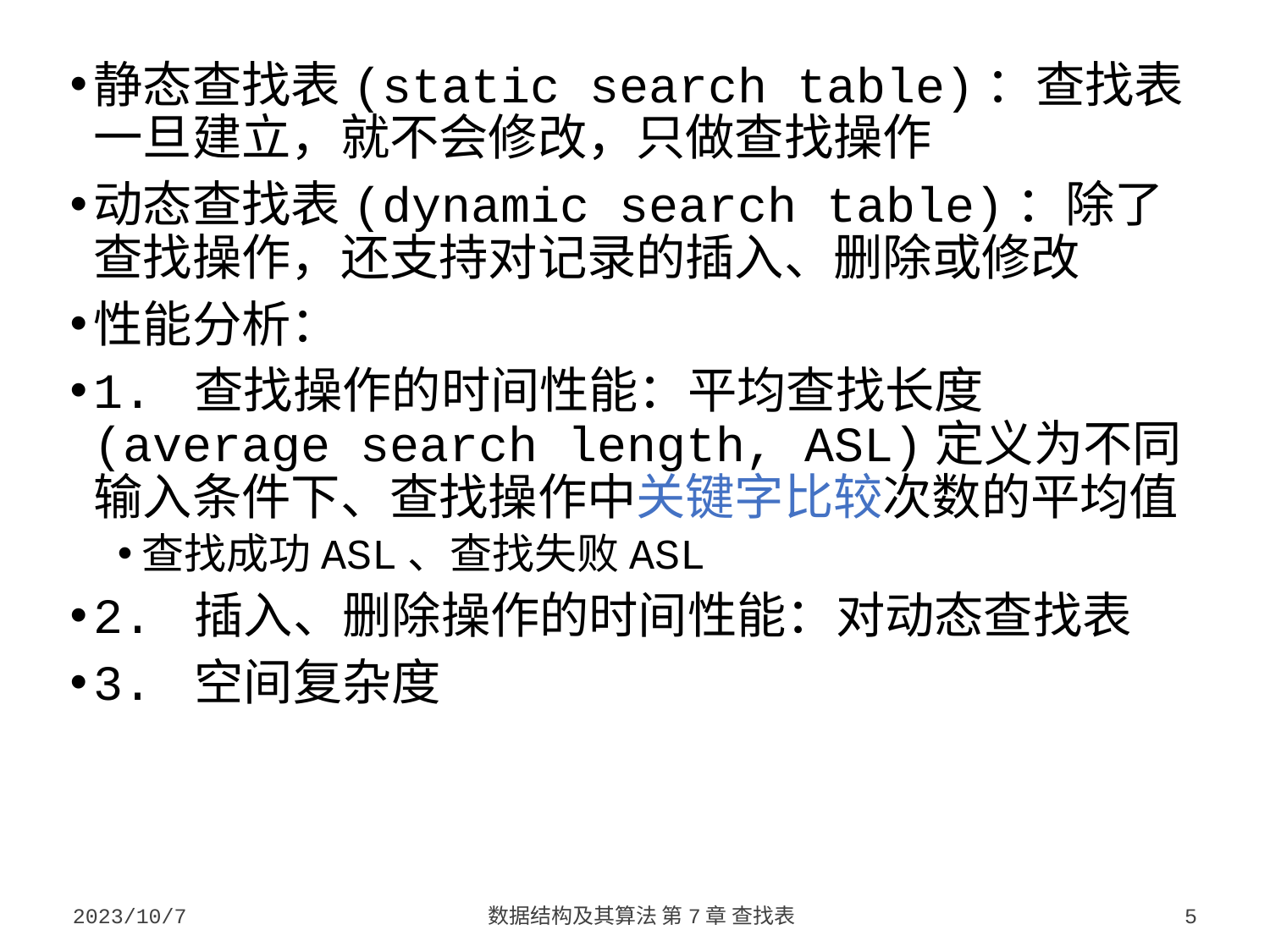

静态查找表(static search table)：查找表一旦建立，就不会修改，只做查找操作
动态查找表(dynamic search table)：除了查找操作，还支持对记录的插入、删除或修改
性能分析：
1. 查找操作的时间性能：平均查找长度(average search length, ASL)定义为不同输入条件下、查找操作中关键字比较次数的平均值
查找成功ASL、查找失败ASL
2. 插入、删除操作的时间性能：对动态查找表
3. 空间复杂度
2023/10/7
数据结构及其算法 第7章 查找表
5